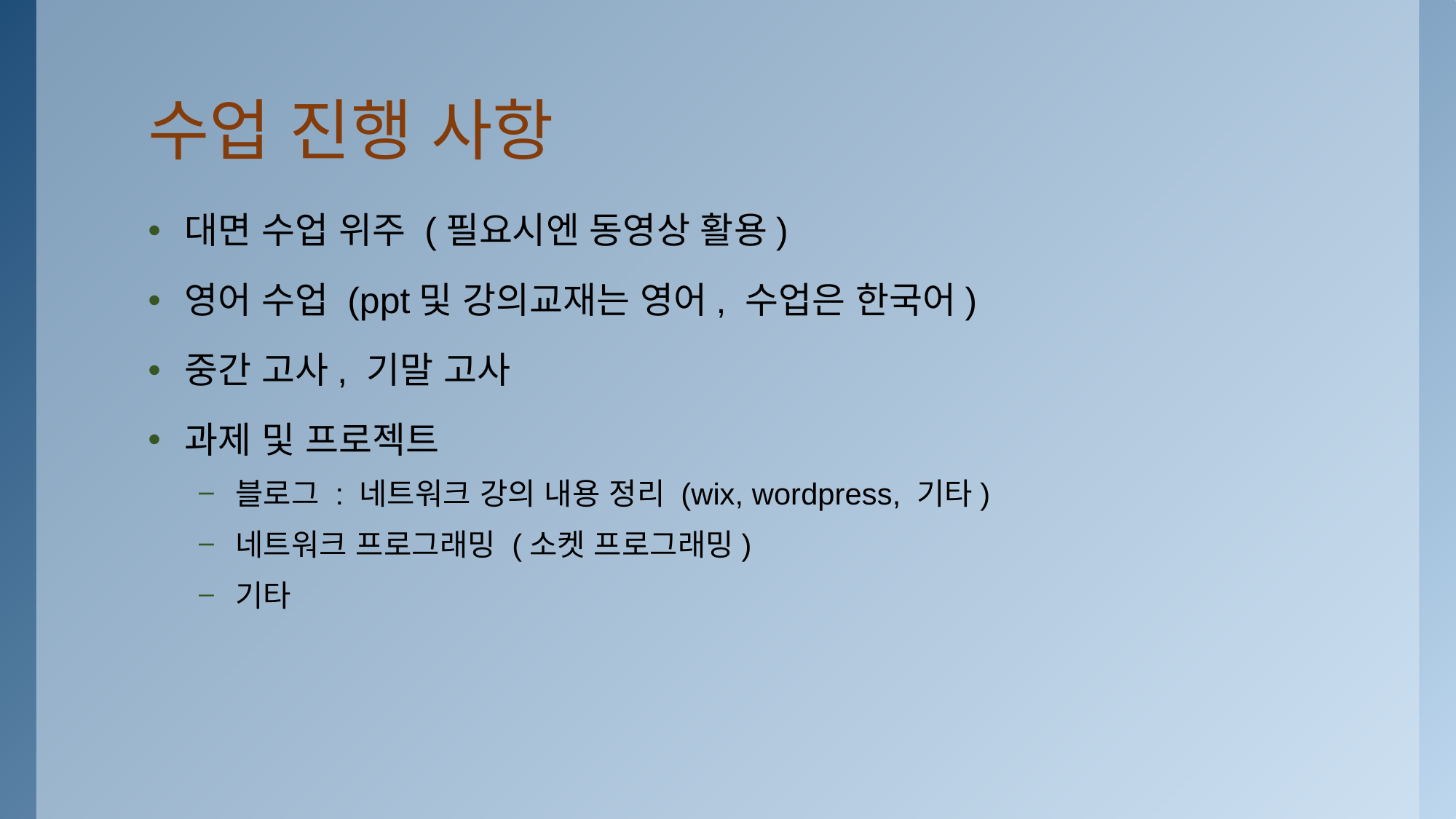

# 수업 진행 사항
대면 수업 위주 (필요시엔 동영상 활용)
영어 수업 (ppt및 강의교재는 영어, 수업은 한국어)
중간 고사, 기말 고사
과제 및 프로젝트
블로그 : 네트워크 강의 내용 정리 (wix, wordpress, 기타)
네트워크 프로그래밍 (소켓 프로그래밍)
기타